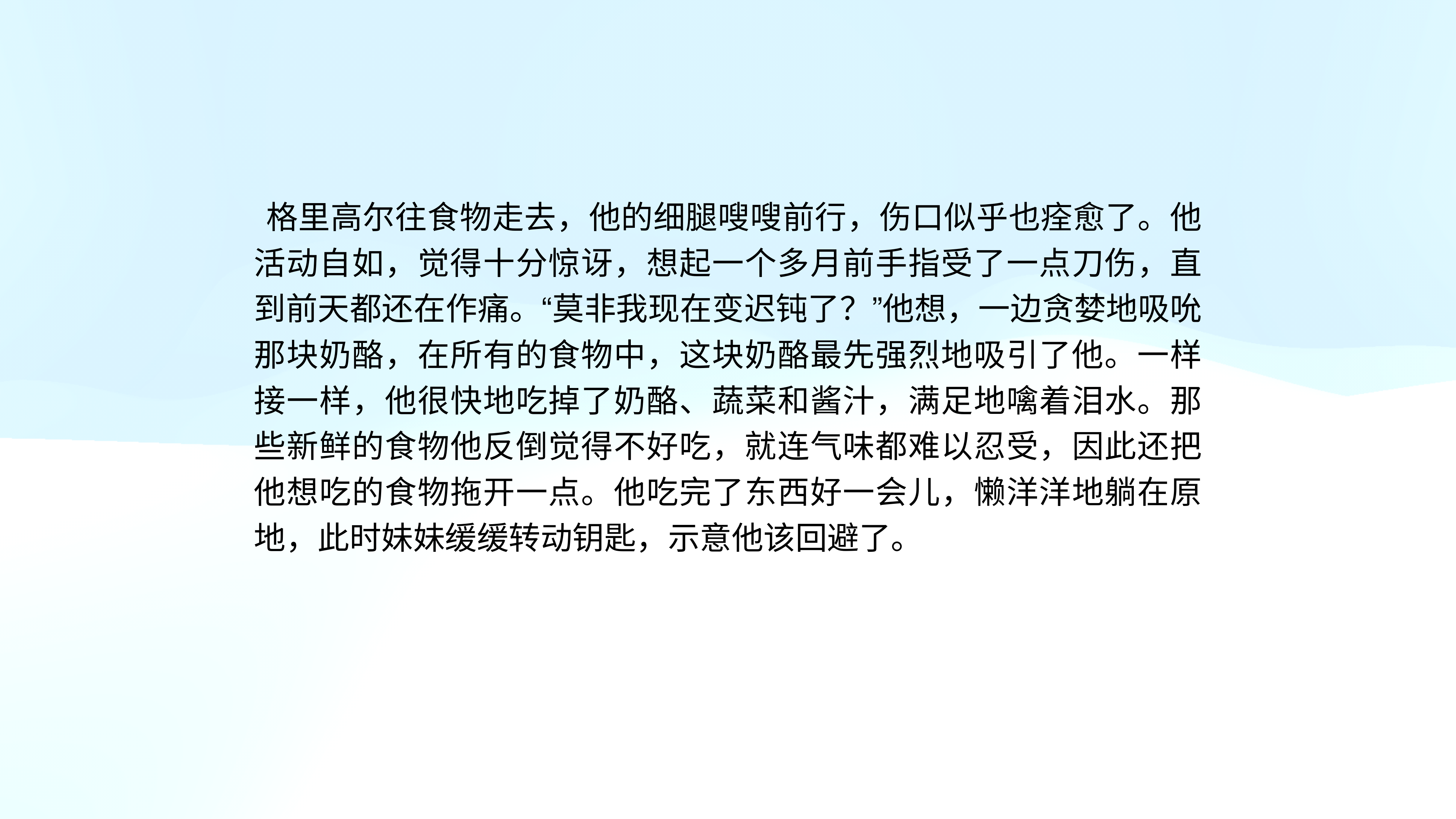

格里高尔往食物走去，他的细腿嗖嗖前行，伤口似乎也痊愈了。他活动自如，觉得十分惊讶，想起一个多月前手指受了一点刀伤，直到前天都还在作痛。“莫非我现在变迟钝了？”他想，一边贪婪地吸吮那块奶酪，在所有的食物中，这块奶酪最先强烈地吸引了他。一样接一样，他很快地吃掉了奶酪、蔬菜和酱汁，满足地噙着泪水。那些新鲜的食物他反倒觉得不好吃，就连气味都难以忍受，因此还把他想吃的食物拖开一点。他吃完了东西好一会儿，懒洋洋地躺在原地，此时妹妹缓缓转动钥匙，示意他该回避了。